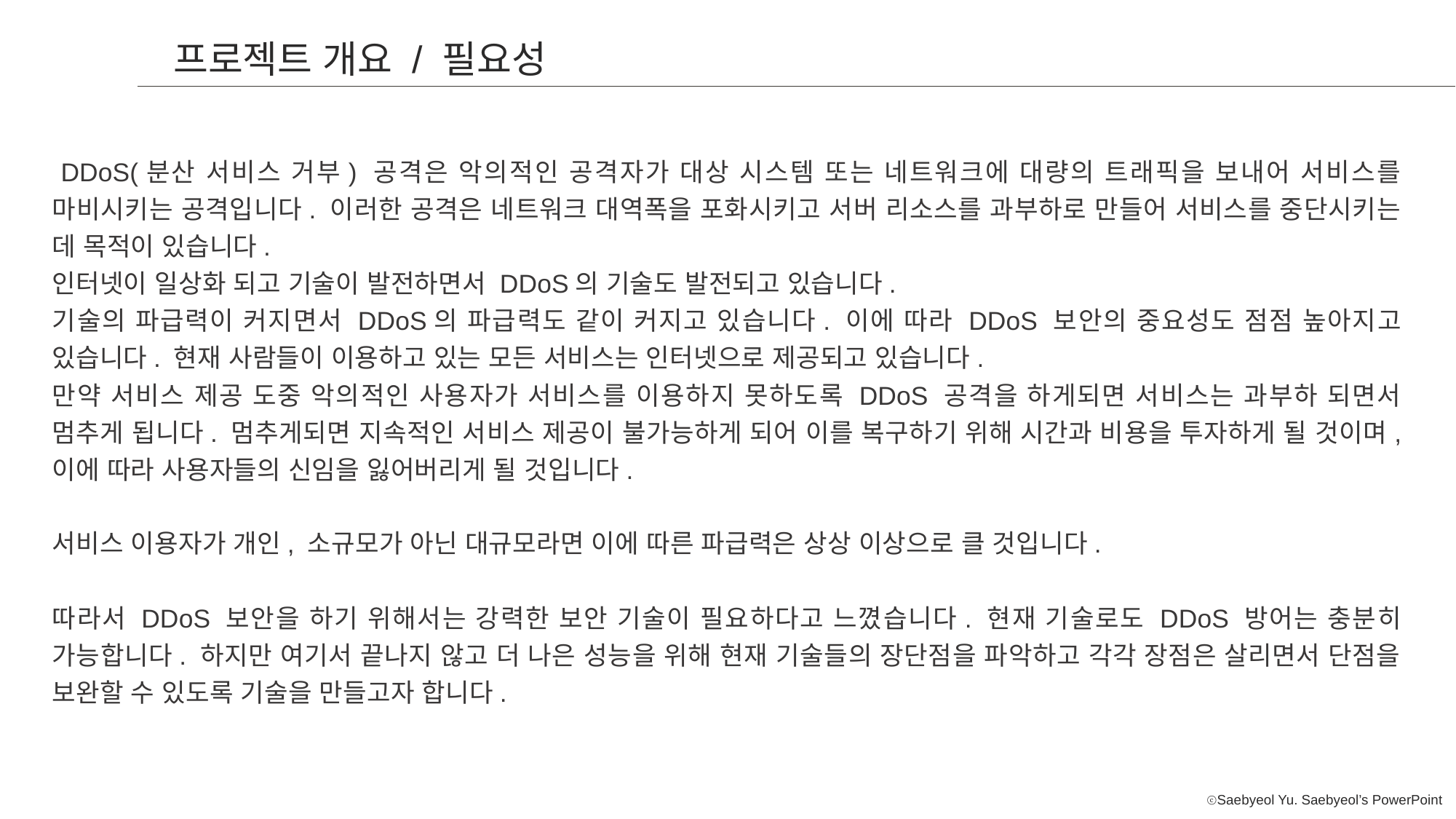

프로젝트 개요 / 필요성
 DDoS(분산 서비스 거부) 공격은 악의적인 공격자가 대상 시스템 또는 네트워크에 대량의 트래픽을 보내어 서비스를 마비시키는 공격입니다. 이러한 공격은 네트워크 대역폭을 포화시키고 서버 리소스를 과부하로 만들어 서비스를 중단시키는 데 목적이 있습니다.
인터넷이 일상화 되고 기술이 발전하면서 DDoS의 기술도 발전되고 있습니다.
기술의 파급력이 커지면서 DDoS의 파급력도 같이 커지고 있습니다. 이에 따라 DDoS 보안의 중요성도 점점 높아지고 있습니다. 현재 사람들이 이용하고 있는 모든 서비스는 인터넷으로 제공되고 있습니다.
만약 서비스 제공 도중 악의적인 사용자가 서비스를 이용하지 못하도록 DDoS 공격을 하게되면 서비스는 과부하 되면서 멈추게 됩니다. 멈추게되면 지속적인 서비스 제공이 불가능하게 되어 이를 복구하기 위해 시간과 비용을 투자하게 될 것이며, 이에 따라 사용자들의 신임을 잃어버리게 될 것입니다.

서비스 이용자가 개인, 소규모가 아닌 대규모라면 이에 따른 파급력은 상상 이상으로 클 것입니다.

따라서 DDoS 보안을 하기 위해서는 강력한 보안 기술이 필요하다고 느꼈습니다. 현재 기술로도 DDoS 방어는 충분히 가능합니다. 하지만 여기서 끝나지 않고 더 나은 성능을 위해 현재 기술들의 장단점을 파악하고 각각 장점은 살리면서 단점을 보완할 수 있도록 기술을 만들고자 합니다.